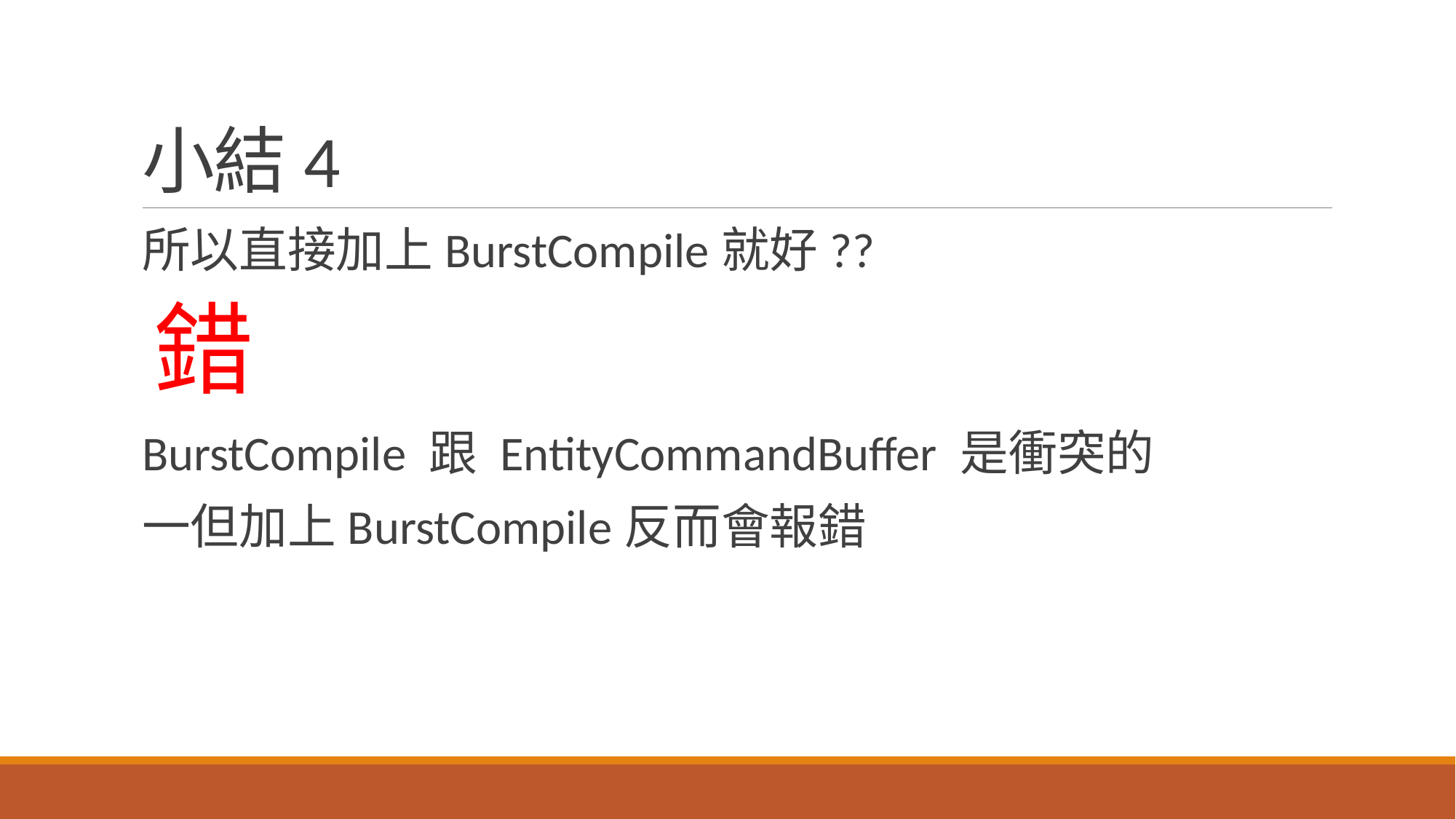

# 小結4
所以直接加上BurstCompile就好??
錯
BurstCompile 跟 EntityCommandBuffer 是衝突的
一但加上BurstCompile反而會報錯